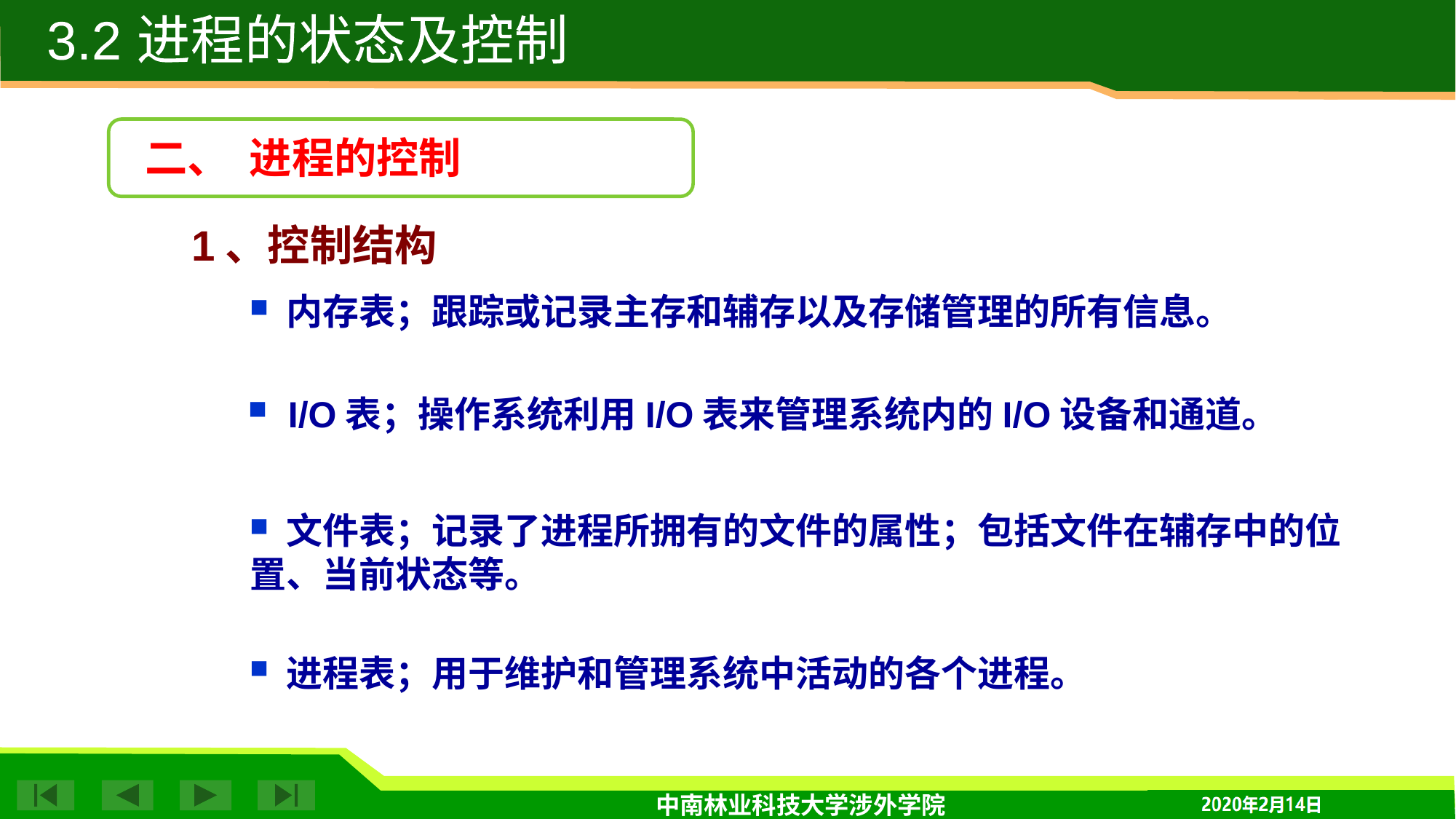

3.2 进程的状态及控制

二、  进程的控制
 1、控制结构
 内存表；跟踪或记录主存和辅存以及存储管理的所有信息。
  I/O表；操作系统利用I/O表来管理系统内的I/O设备和通道。
 文件表；记录了进程所拥有的文件的属性；包括文件在辅存中的位置、当前状态等。
 进程表；用于维护和管理系统中活动的各个进程。